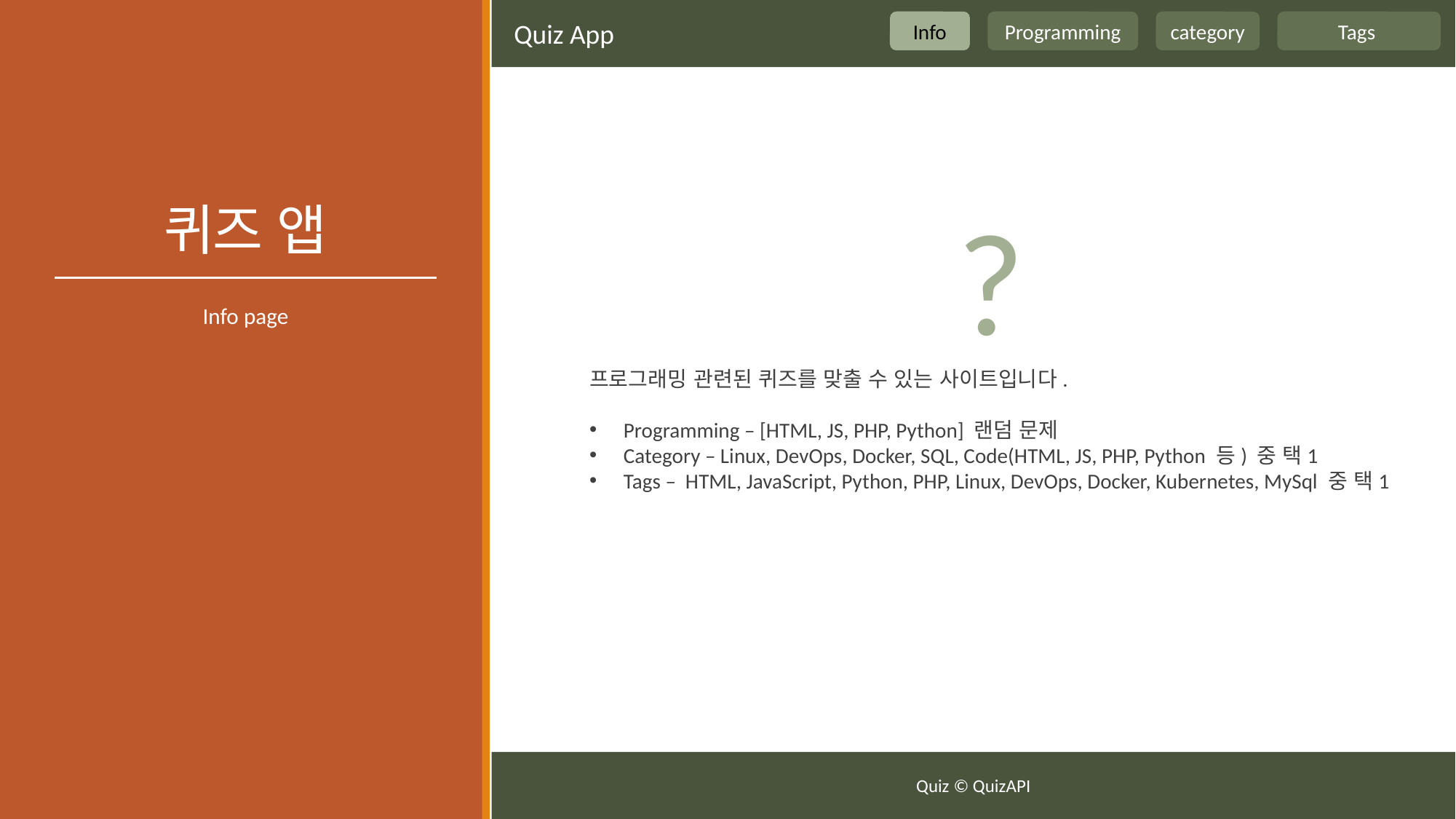

Quiz App
Info
Programming
category
Tags
# 퀴즈 앱
?
Info page
프로그래밍 관련된 퀴즈를 맞출 수 있는 사이트입니다.

Programming – [HTML, JS, PHP, Python] 랜덤 문제
Category – Linux, DevOps, Docker, SQL, Code(HTML, JS, PHP, Python 등) 중 택1
Tags –  HTML, JavaScript, Python, PHP, Linux, DevOps, Docker, Kubernetes, MySql 중 택1
Quiz © QuizAPI